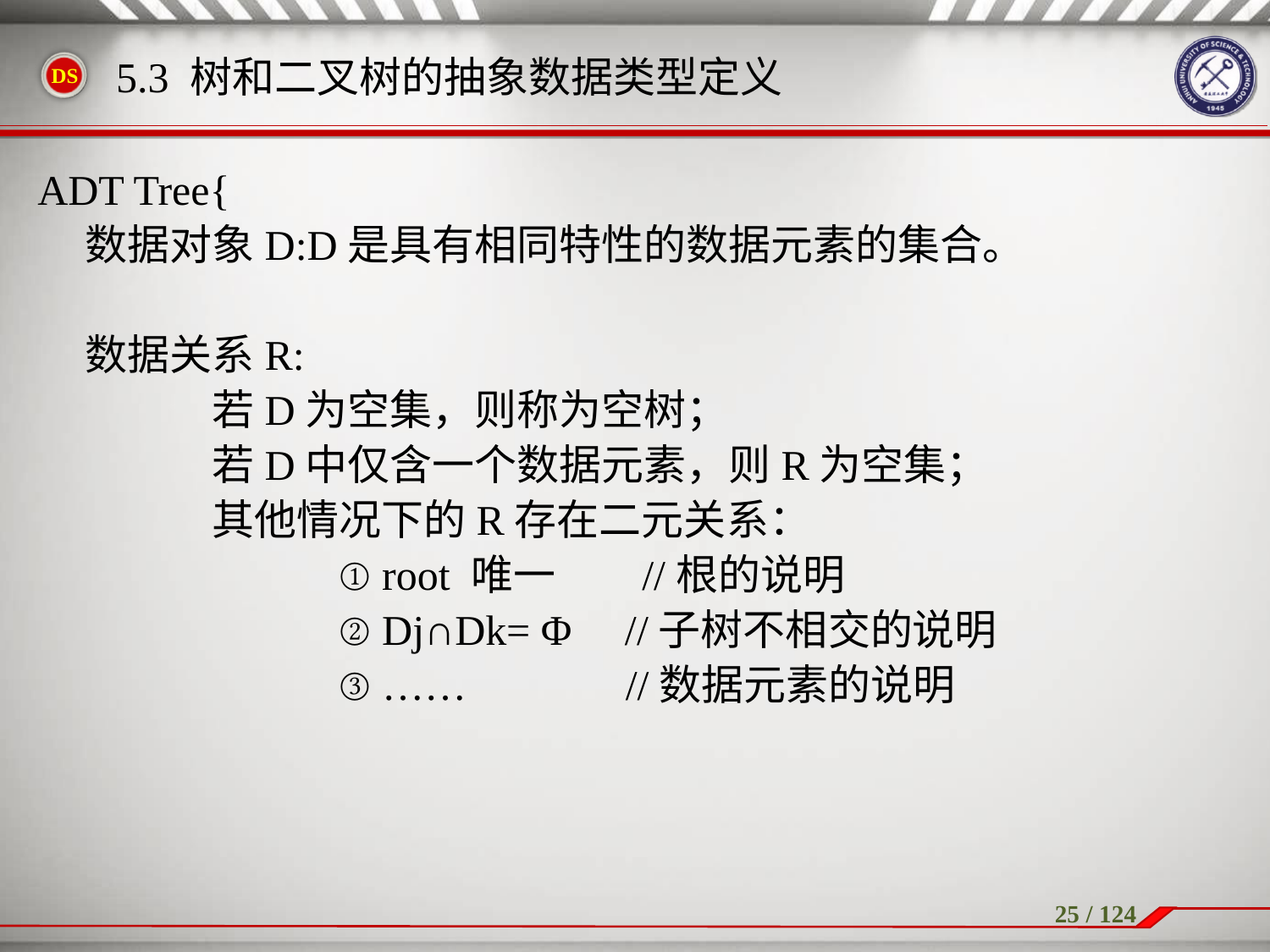

ADT Tree{
	数据对象D:D是具有相同特性的数据元素的集合。

	数据关系R:
		若D为空集，则称为空树；
		若D中仅含一个数据元素，则R为空集；
		其他情况下的R存在二元关系：
 			① root 唯一        //根的说明
 			② Dj∩Dk= Φ     //子树不相交的说明
			③ ……               //数据元素的说明

5.3 树和二叉树的抽象数据类型定义